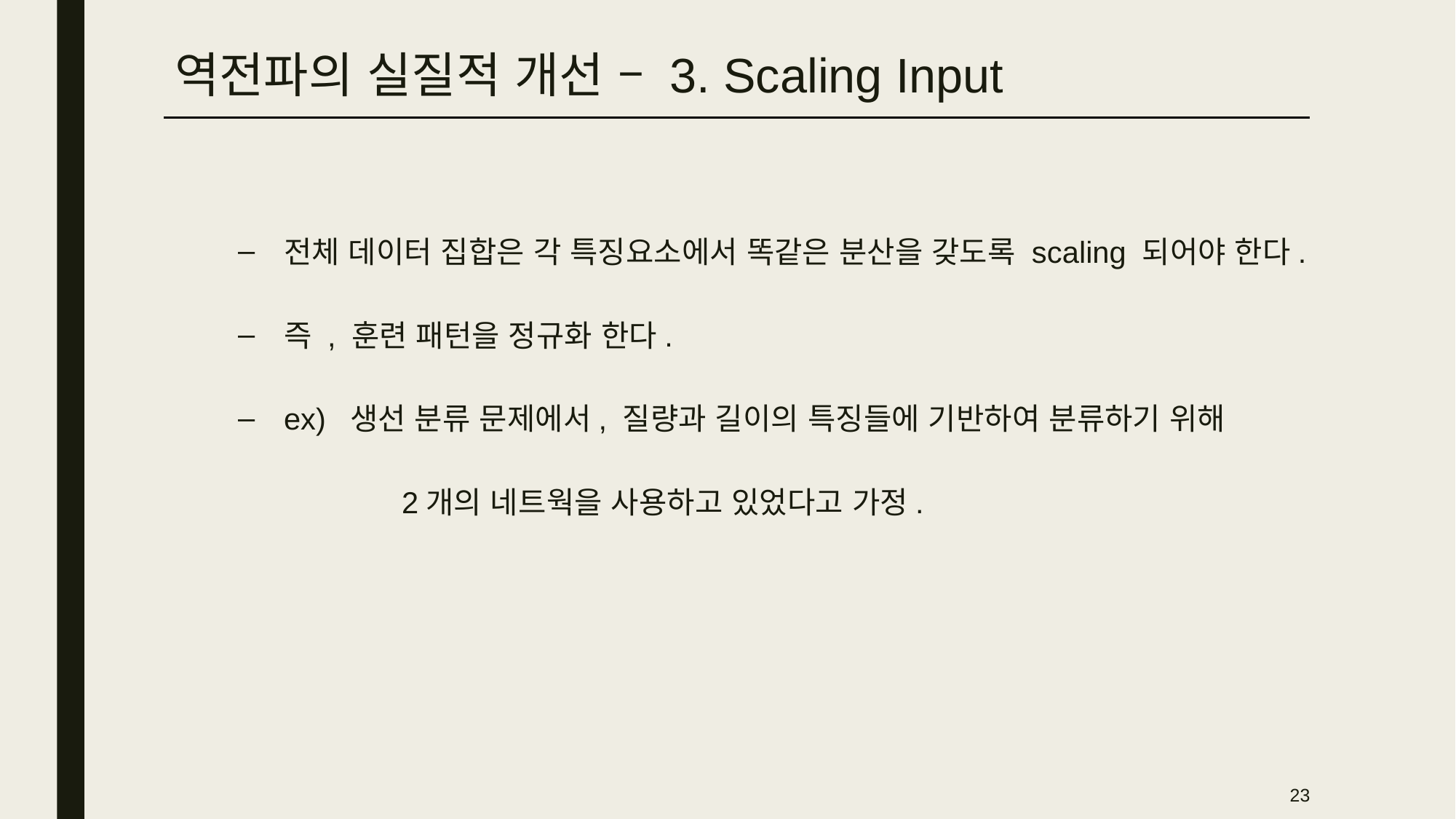

역전파의 실질적 개선 – 3. Scaling Input
전체 데이터 집합은 각 특징요소에서 똑같은 분산을 갖도록 scaling 되어야 한다.
즉 , 훈련 패턴을 정규화 한다.
ex)  생선 분류 문제에서, 질량과 길이의 특징들에 기반하여 분류하기 위해
	2개의 네트웍을 사용하고 있었다고 가정.

23